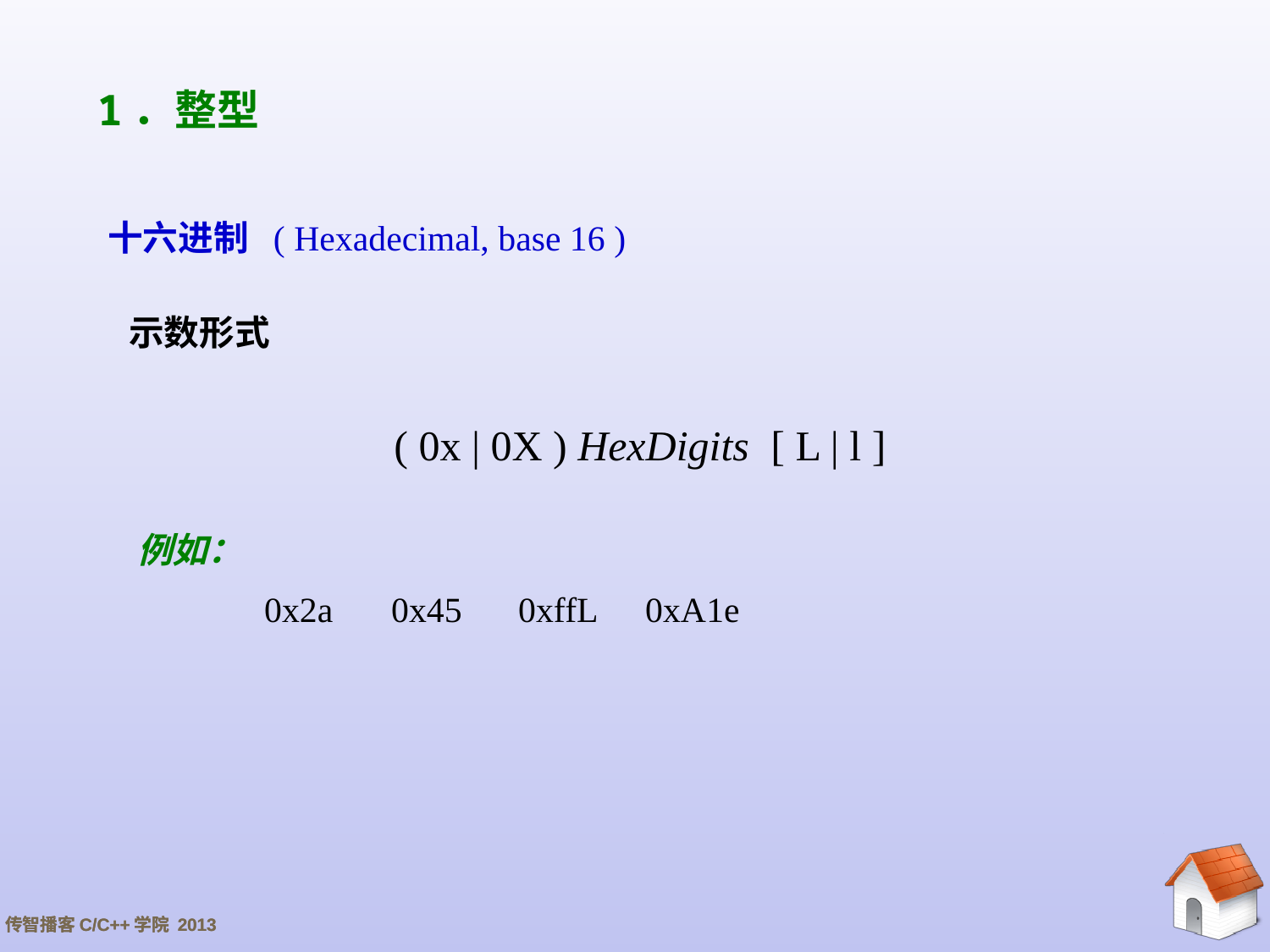

1．整型
十六进制  ( Hexadecimal, base 16 )
示数形式
( 0x | 0X ) HexDigits  [ L | l ]
例如：
	0x2a	0x45	0xffL	0xA1e